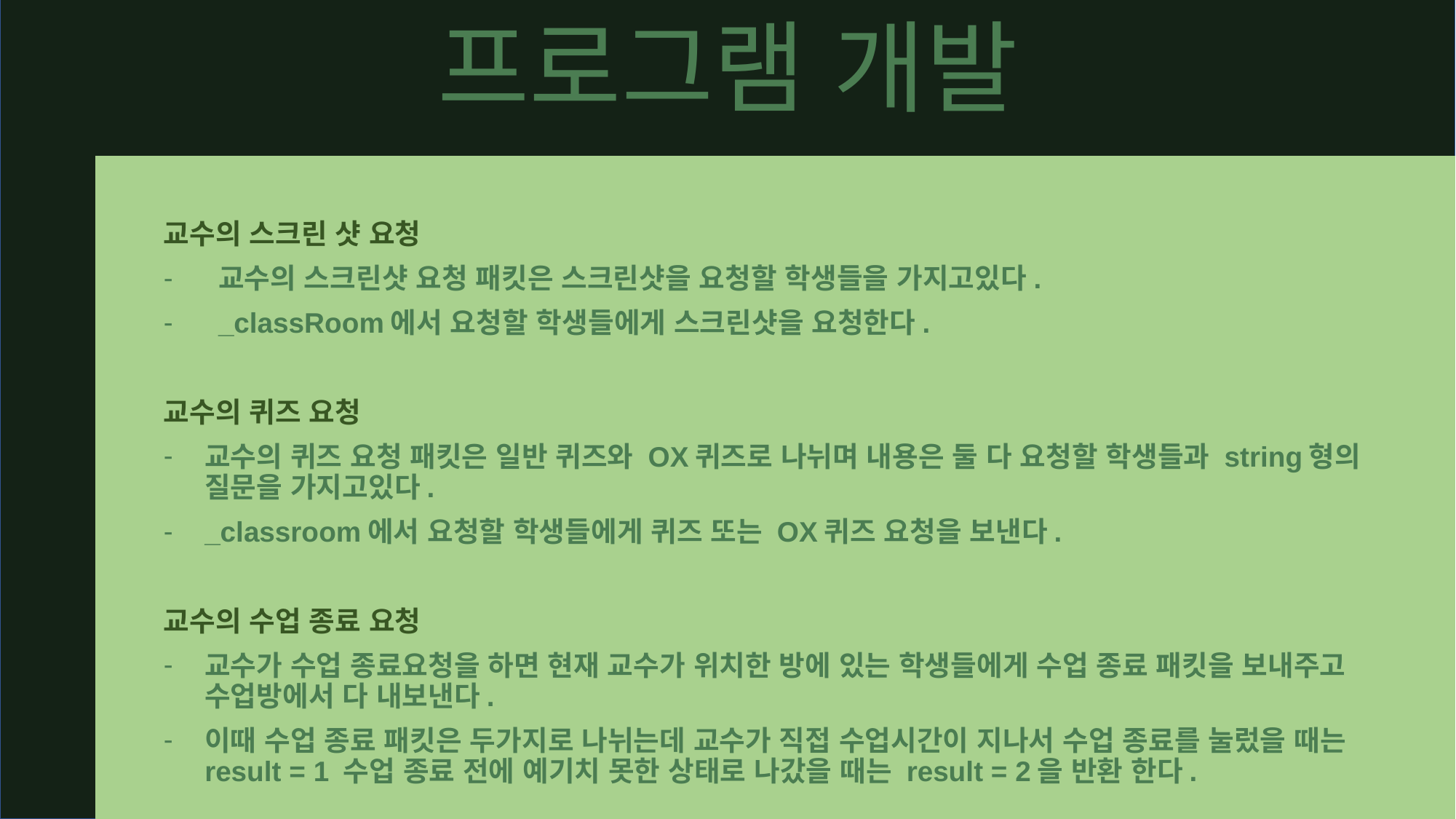

프로그램 개발

교수의 스크린 샷 요청
교수의 스크린샷 요청 패킷은 스크린샷을 요청할 학생들을 가지고있다.
_classRoom에서 요청할 학생들에게 스크린샷을 요청한다.

교수의 퀴즈 요청
교수의 퀴즈 요청 패킷은 일반 퀴즈와 OX퀴즈로 나뉘며 내용은 둘 다 요청할 학생들과 string형의 질문을 가지고있다.
_classroom에서 요청할 학생들에게 퀴즈 또는 OX퀴즈 요청을 보낸다.

교수의 수업 종료 요청
교수가 수업 종료요청을 하면 현재 교수가 위치한 방에 있는 학생들에게 수업 종료 패킷을 보내주고 수업방에서 다 내보낸다.
이때 수업 종료 패킷은 두가지로 나뉘는데 교수가 직접 수업시간이 지나서 수업 종료를 눌렀을 때는 result = 1 수업 종료 전에 예기치 못한 상태로 나갔을 때는 result = 2을 반환 한다.